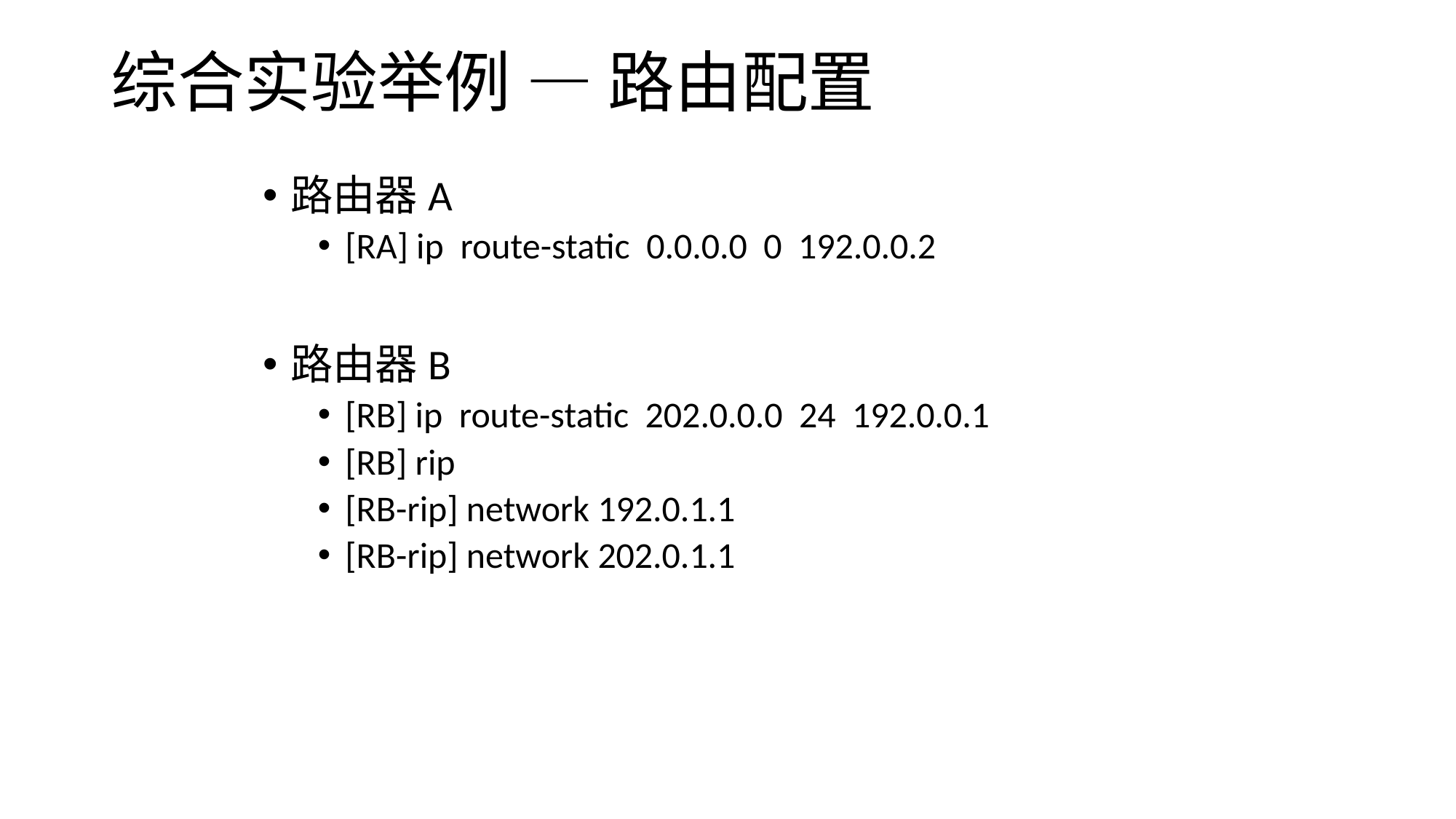

# 综合实验举例 — 路由配置
路由器A
[RA] ip  route-static  0.0.0.0  0  192.0.0.2

路由器B
[RB] ip  route-static  202.0.0.0  24  192.0.0.1
[RB] rip
[RB-rip] network 192.0.1.1
[RB-rip] network 202.0.1.1
40